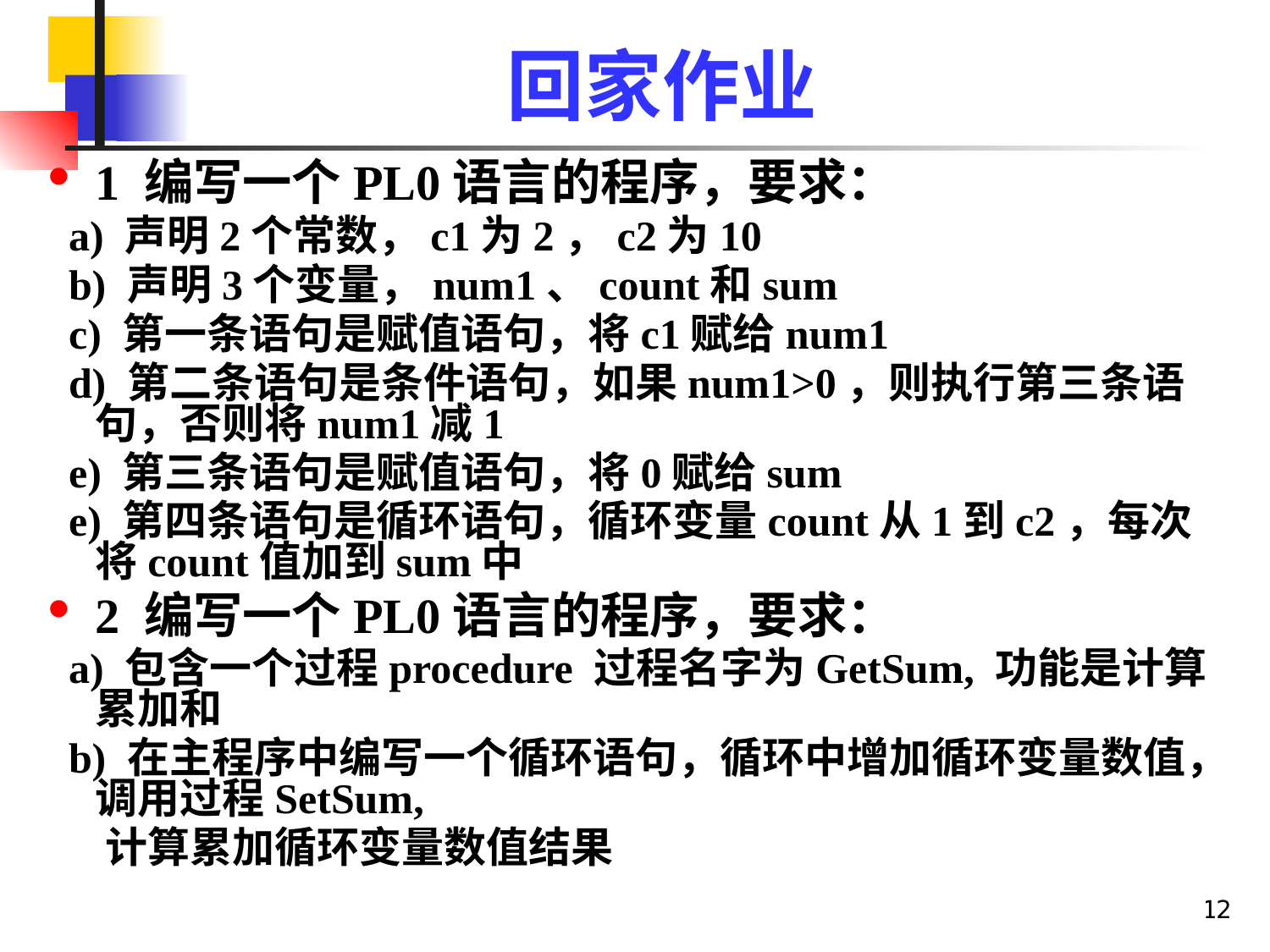

# 回家作业
1 编写一个PL0语言的程序，要求：
  a) 声明2个常数，c1为2，c2为10
  b) 声明3个变量，num1、count和sum
  c) 第一条语句是赋值语句，将c1赋给num1
  d) 第二条语句是条件语句，如果num1>0，则执行第三条语句，否则将num1减1
  e) 第三条语句是赋值语句，将0赋给sum
  e) 第四条语句是循环语句，循环变量count从1到c2，每次将count值加到sum中
2 编写一个PL0语言的程序，要求：
  a) 包含一个过程procedure 过程名字为GetSum, 功能是计算累加和
  b) 在主程序中编写一个循环语句，循环中增加循环变量数值，调用过程SetSum,
     计算累加循环变量数值结果
12